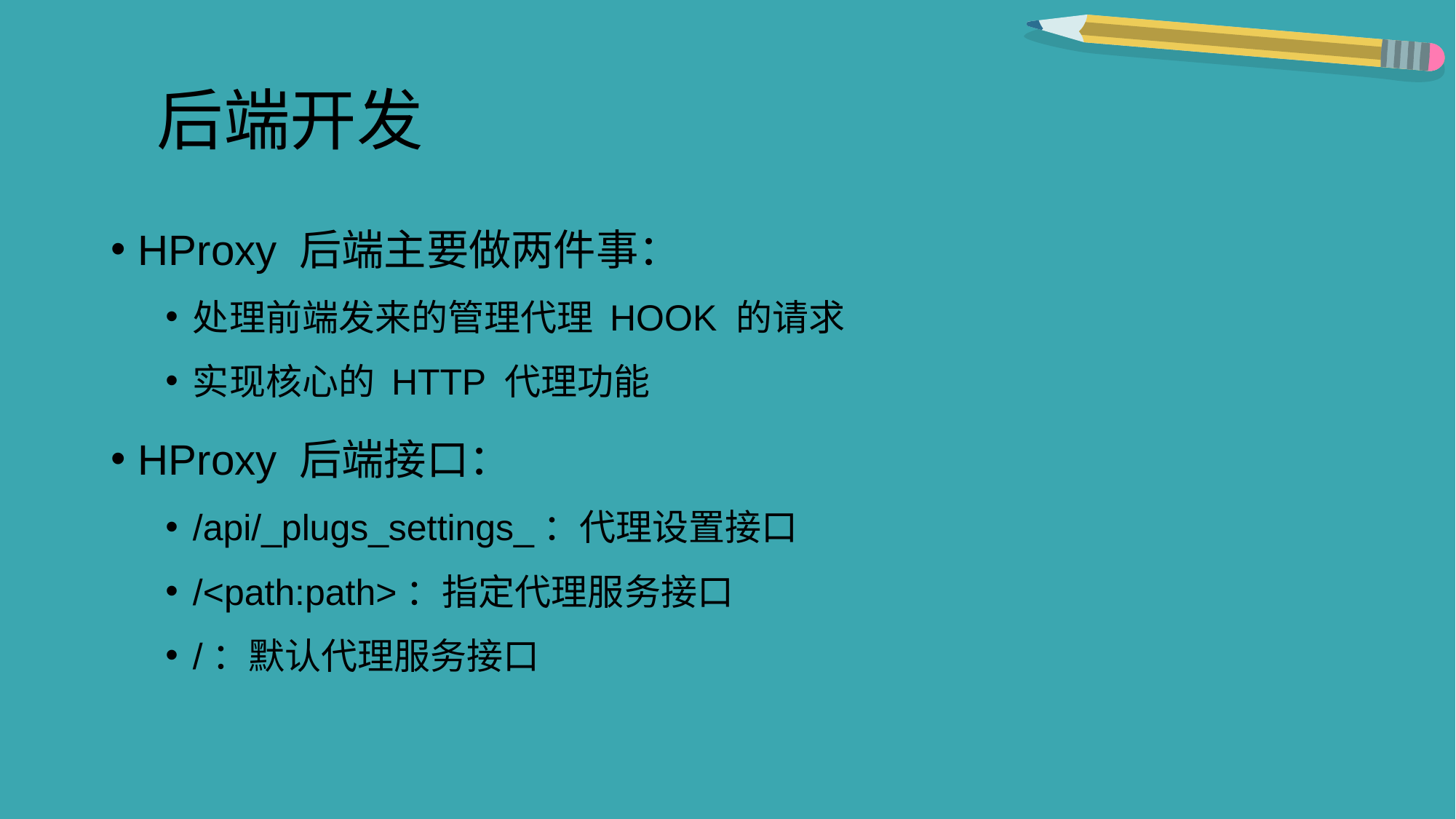

# 后端开发
HProxy 后端主要做两件事：
处理前端发来的管理代理 HOOK 的请求
实现核心的 HTTP 代理功能
HProxy 后端接口：
/api/_plugs_settings_：代理设置接口
/<path:path>：指定代理服务接口
/：默认代理服务接口